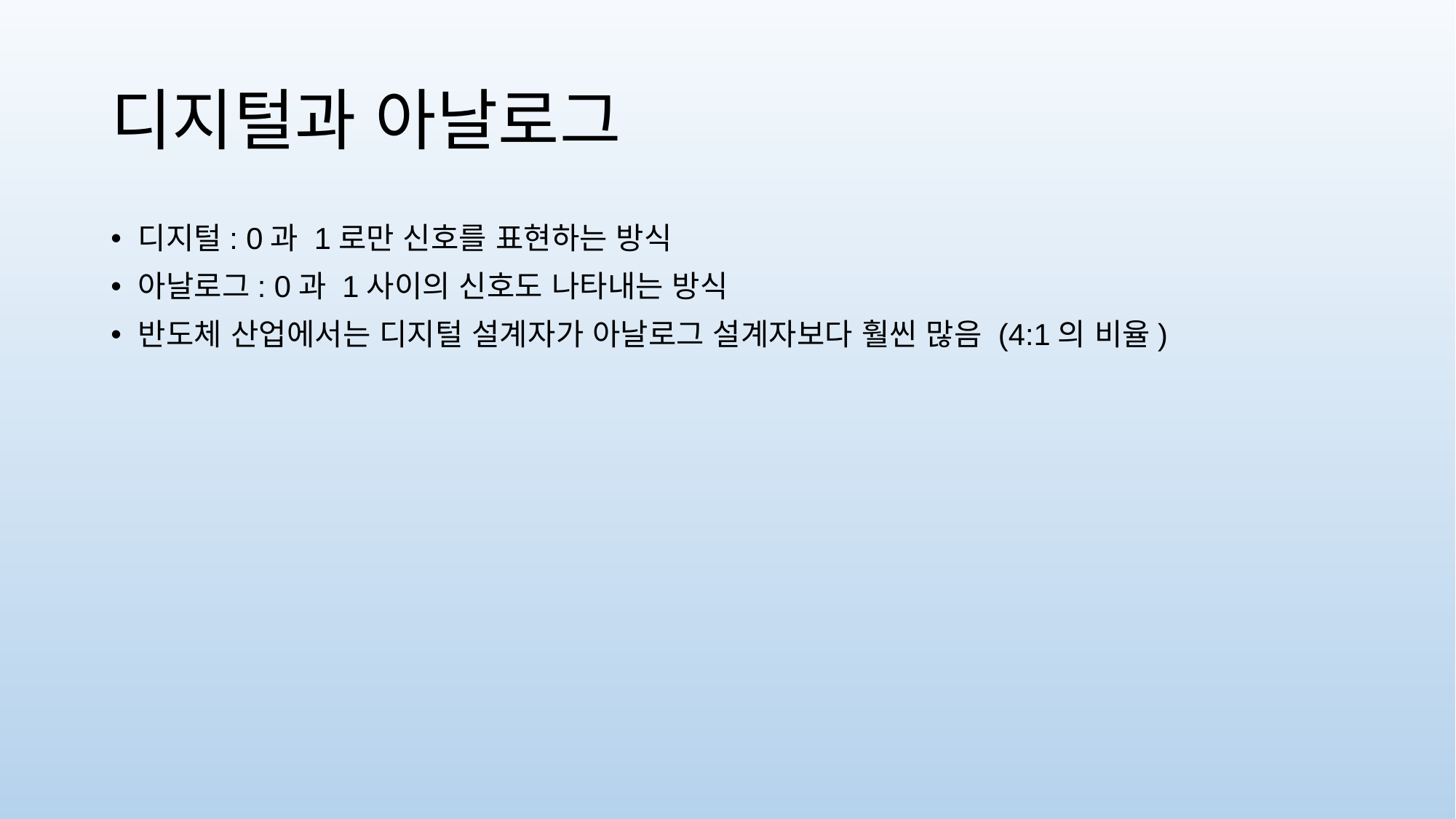

# 디지털과 아날로그
디지털: 0과 1로만 신호를 표현하는 방식
아날로그: 0과 1사이의 신호도 나타내는 방식
반도체 산업에서는 디지털 설계자가 아날로그 설계자보다 훨씬 많음 (4:1의 비율)